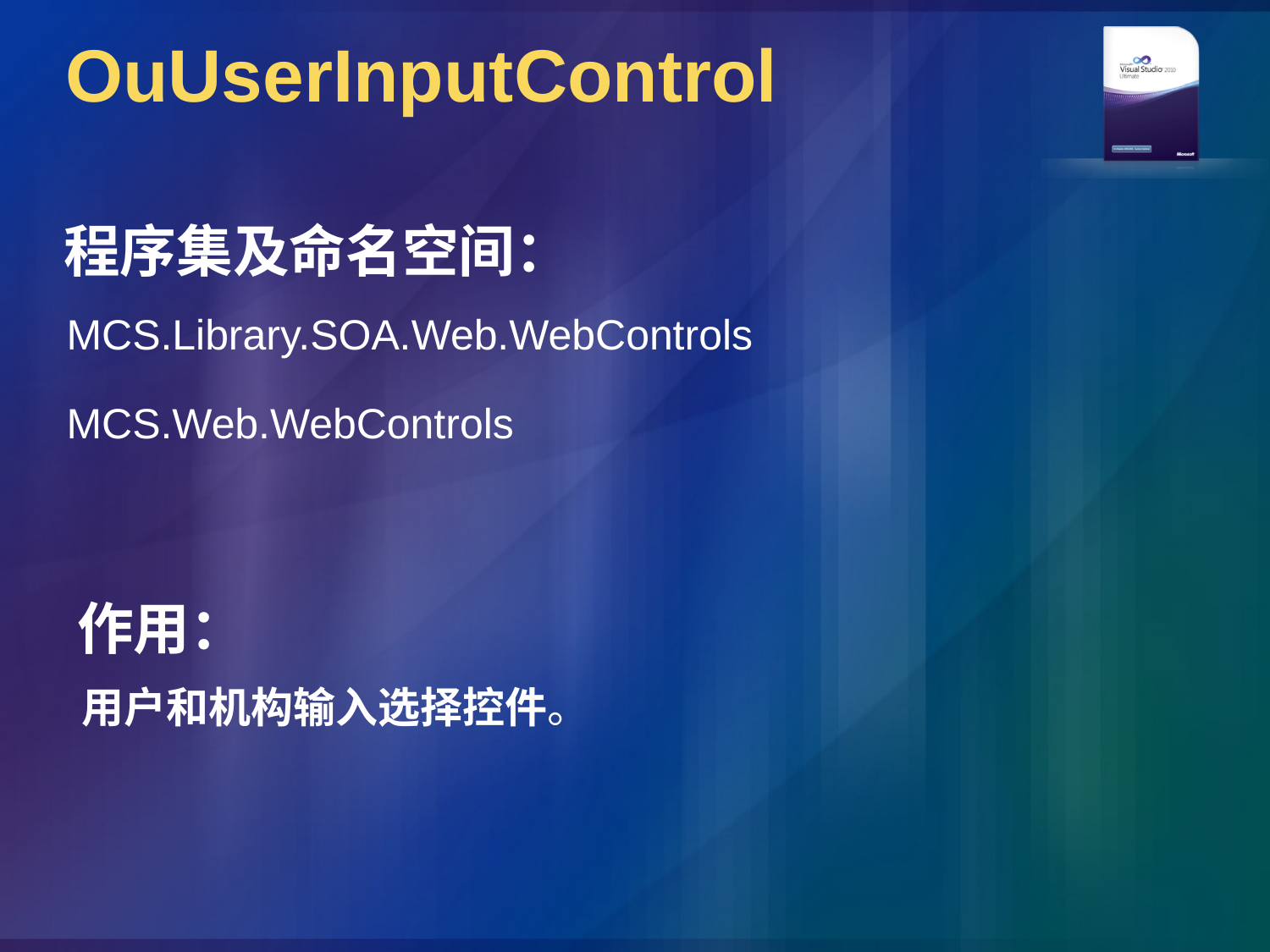

# OuUserInputControl
程序集及命名空间：
MCS.Library.SOA.Web.WebControls
MCS.Web.WebControls
作用：
用户和机构输入选择控件。